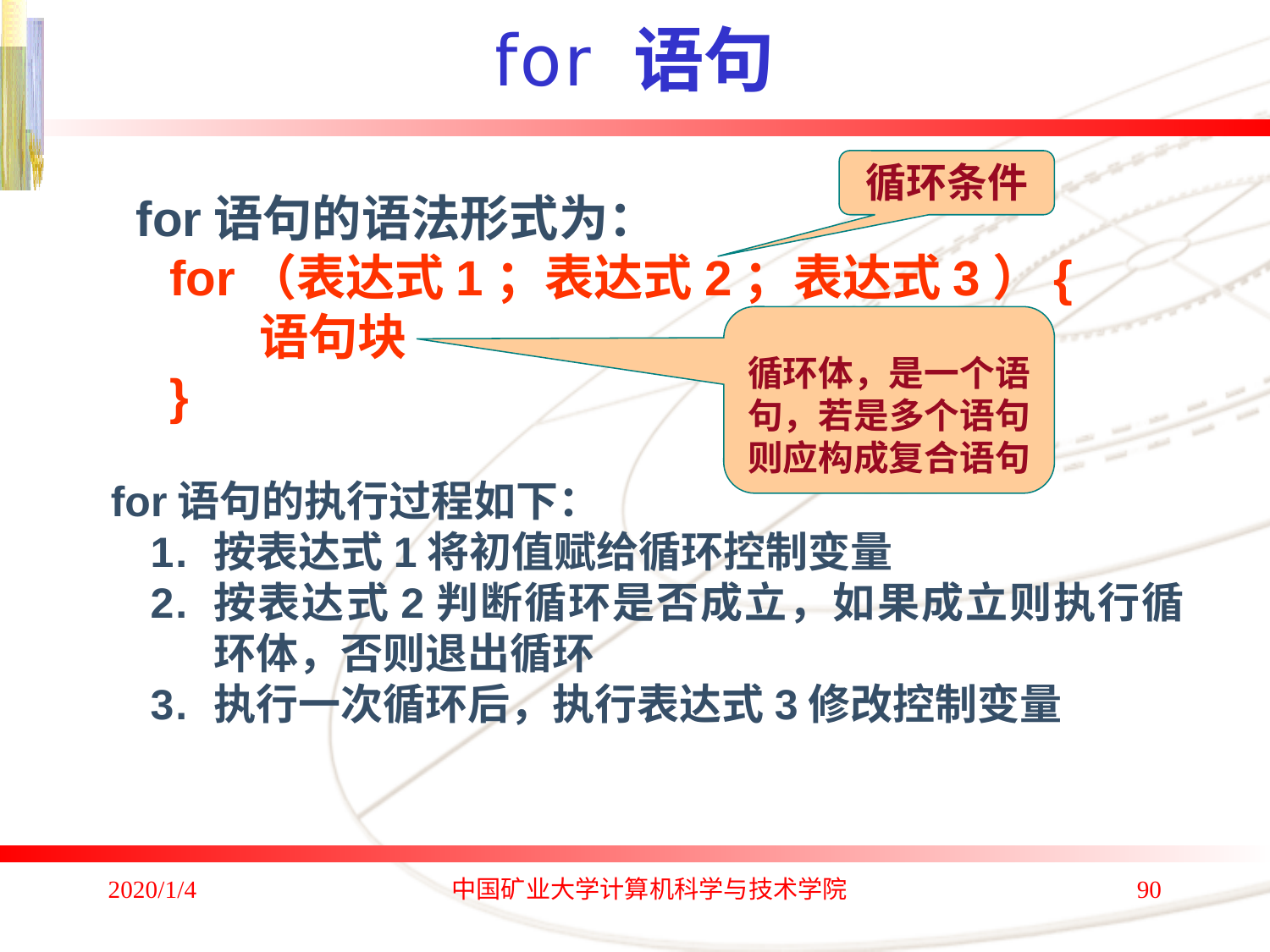

# for 语句
循环条件
    for语句的语法形式为：
      for（表达式1；表达式2；表达式3）{
      	   语句块
      }

  for语句的执行过程如下：
按表达式1将初值赋给循环控制变量
按表达式2判断循环是否成立，如果成立则执行循环体，否则退出循环
执行一次循环后，执行表达式3修改控制变量
循环体，是一个语句，若是多个语句则应构成复合语句
2020/1/4
中国矿业大学计算机科学与技术学院
90